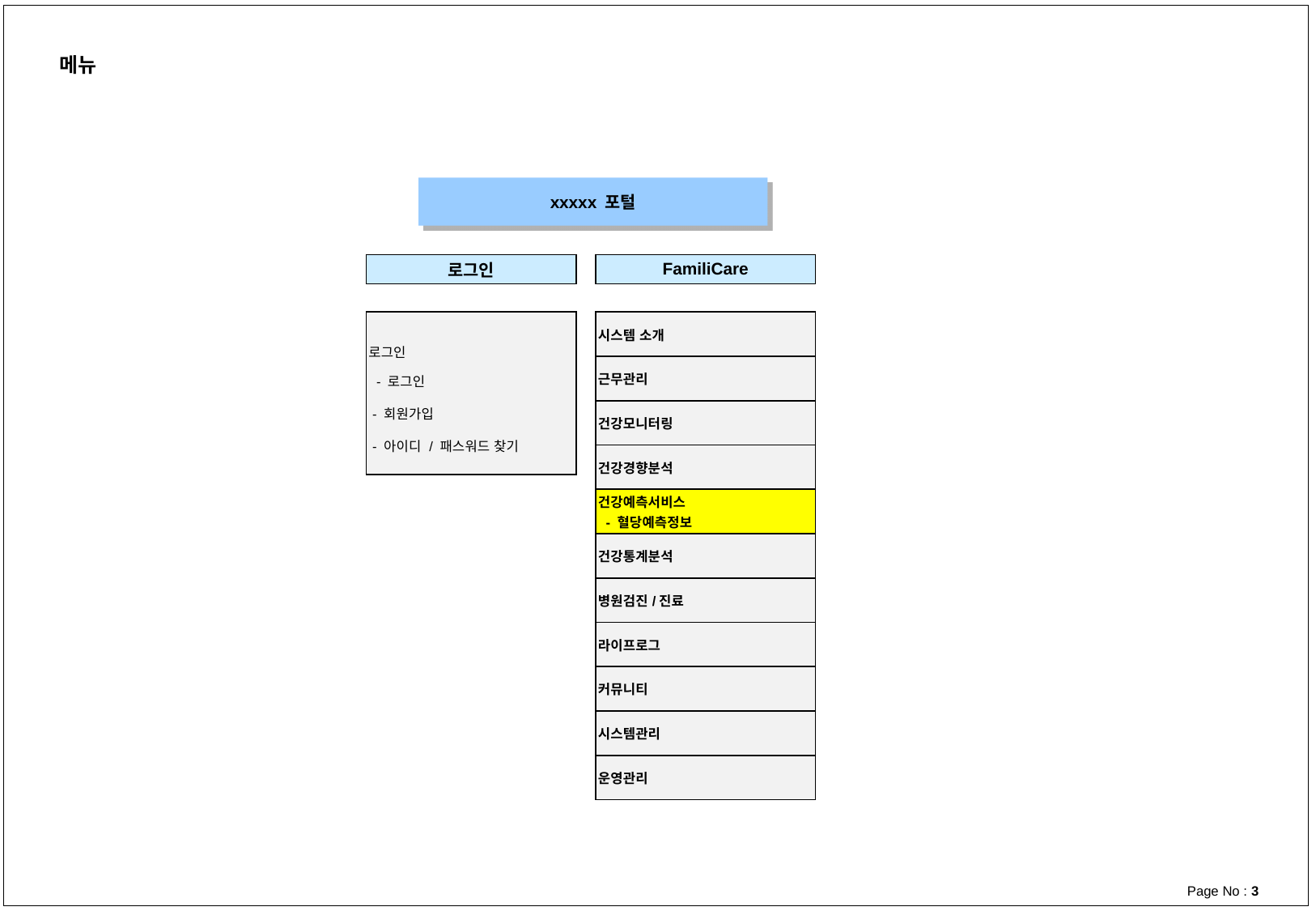

메뉴
xxxxx 포털
| 로그인 |
| --- |
| FamiliCare |
| --- |
| 로그인 - 로그인 - 회원가입 - 아이디 / 패스워드 찾기 |
| --- |
| 시스템 소개 |
| --- |
| 근무관리 |
| 건강모니터링 |
| 건강경향분석 |
| 건강예측서비스 - 혈당예측정보 |
| 건강통계분석 |
| 병원검진/진료 |
| 라이프로그 |
| 커뮤니티 |
| 시스템관리 |
| 운영관리 |